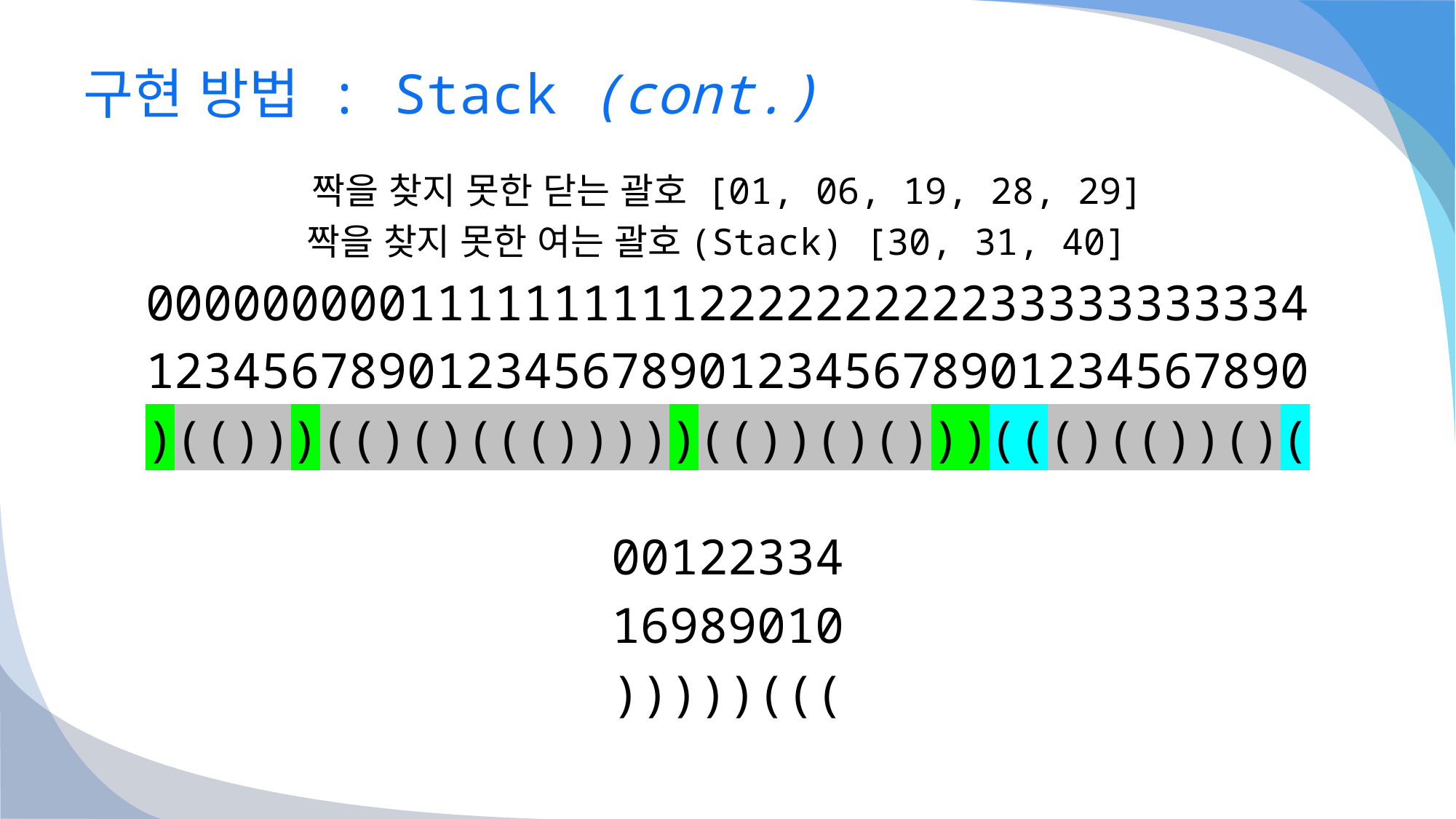

# 구현 방법 : Stack (cont.)
짝을 찾지 못한 닫는 괄호 [01, 06, 19, 28, 29]
짝을 찾지 못한 여는 괄호(Stack) [30, 31, 40]
0000000001111111111222222222233333333334
1234567890123456789012345678901234567890
)(()))(()()((()))))(())()()))((()(())()(

00122334
16989010
)))))(((